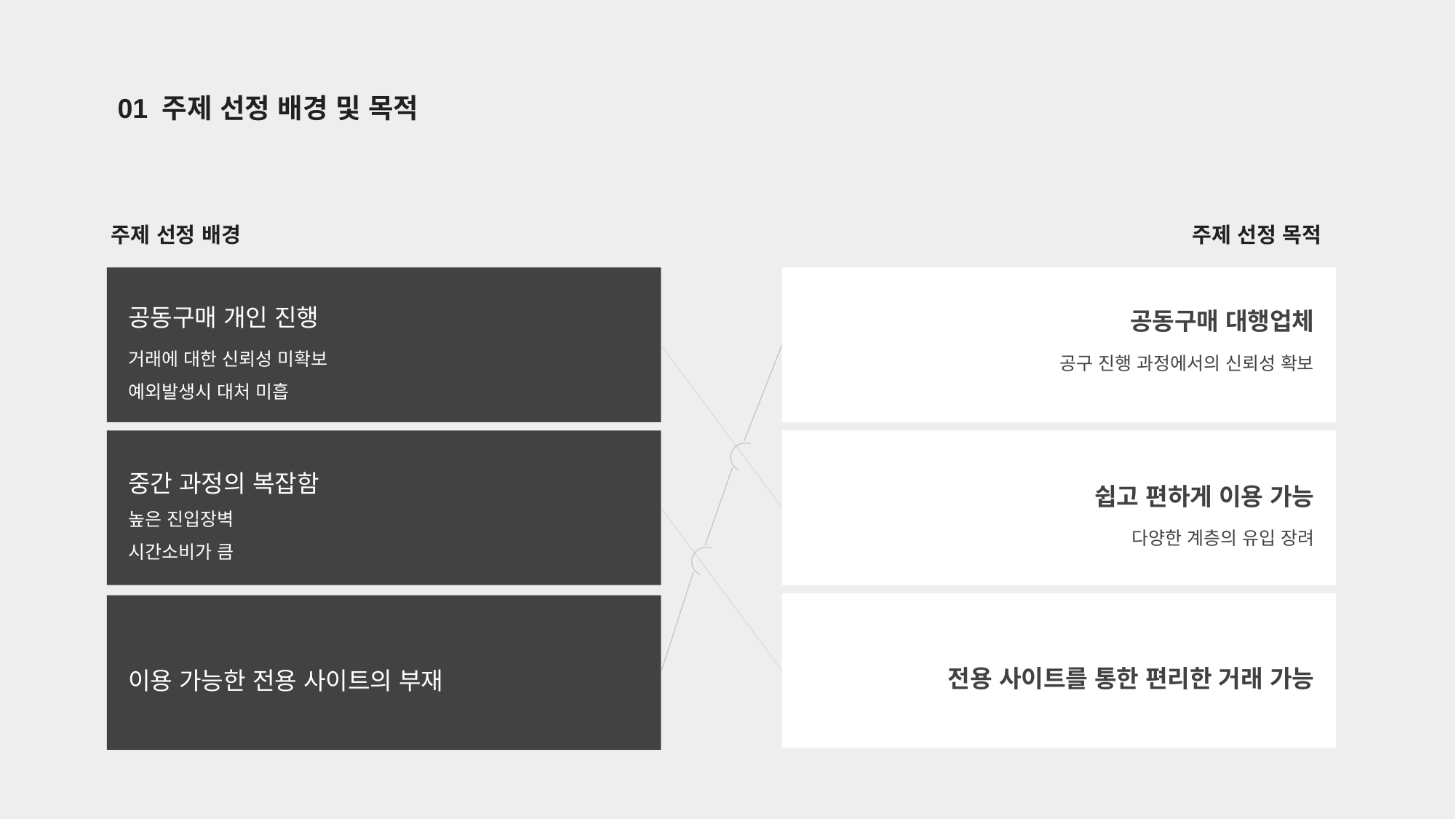

01 주제 선정 배경 및 목적

주제 선정 배경
주제 선정 목적
공동구매 개인 진행

거래에 대한 신뢰성 미확보
예외발생시 대처 미흡
공동구매 대행업체

공구 진행 과정에서의 신뢰성 확보

중간 과정의 복잡함
높은 진입장벽
시간소비가 큼
쉽고 편하게 이용 가능

다양한 계층의 유입 장려

전용 사이트를 통한 편리한 거래 가능
이용 가능한 전용 사이트의 부재